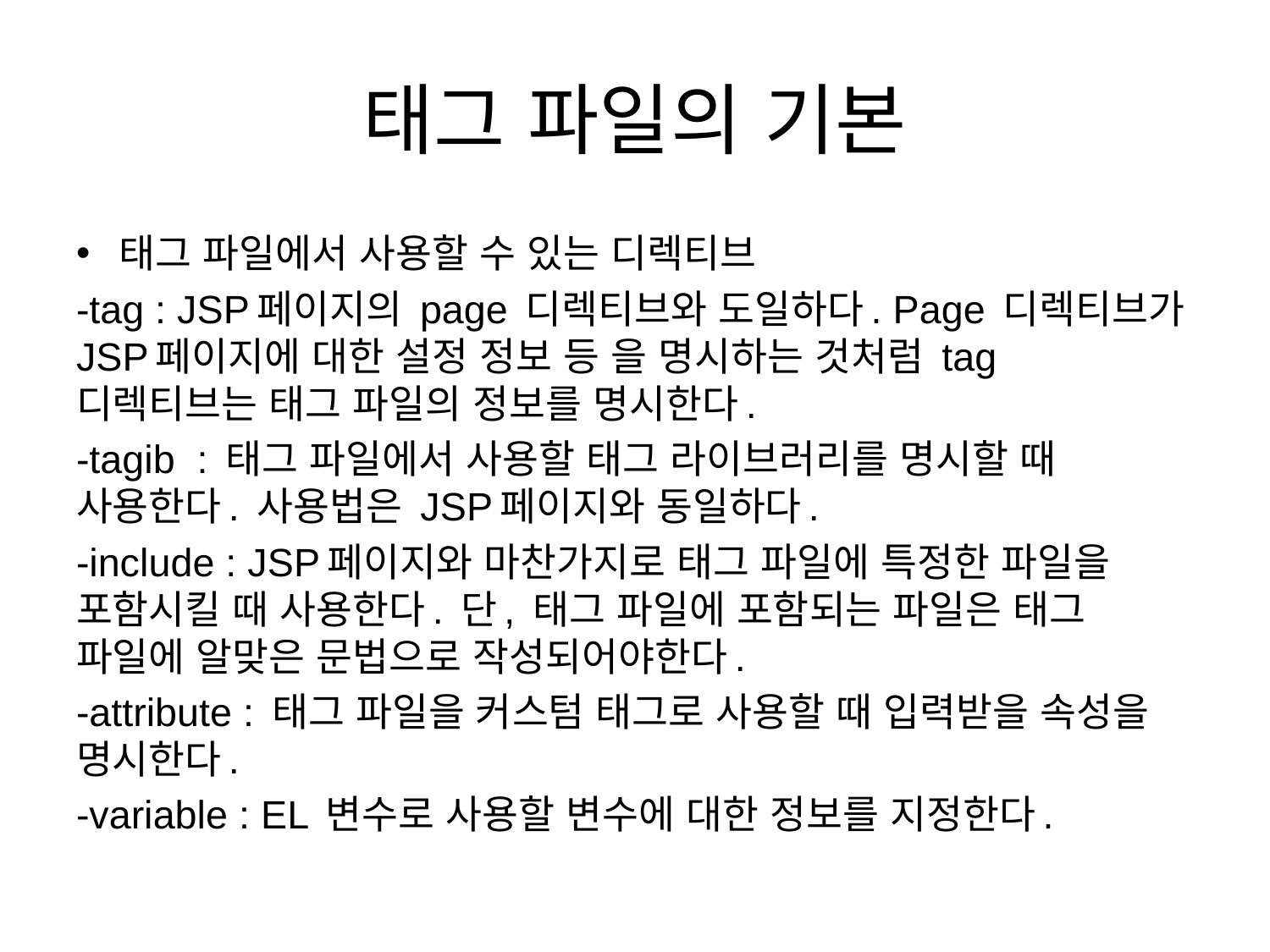

# 태그 파일의 기본
태그 파일에서 사용할 수 있는 디렉티브
-tag : JSP페이지의 page 디렉티브와 도일하다. Page 디렉티브가 JSP페이지에 대한 설정 정보 등 을 명시하는 것처럼 tag 디렉티브는 태그 파일의 정보를 명시한다.
-tagib  : 태그 파일에서 사용할 태그 라이브러리를 명시할 때 사용한다. 사용법은 JSP페이지와 동일하다.
-include : JSP페이지와 마찬가지로 태그 파일에 특정한 파일을 포함시킬 때 사용한다. 단, 태그 파일에 포함되는 파일은 태그 파일에 알맞은 문법으로 작성되어야한다.
-attribute : 태그 파일을 커스텀 태그로 사용할 때 입력받을 속성을 명시한다.
-variable : EL 변수로 사용할 변수에 대한 정보를 지정한다.